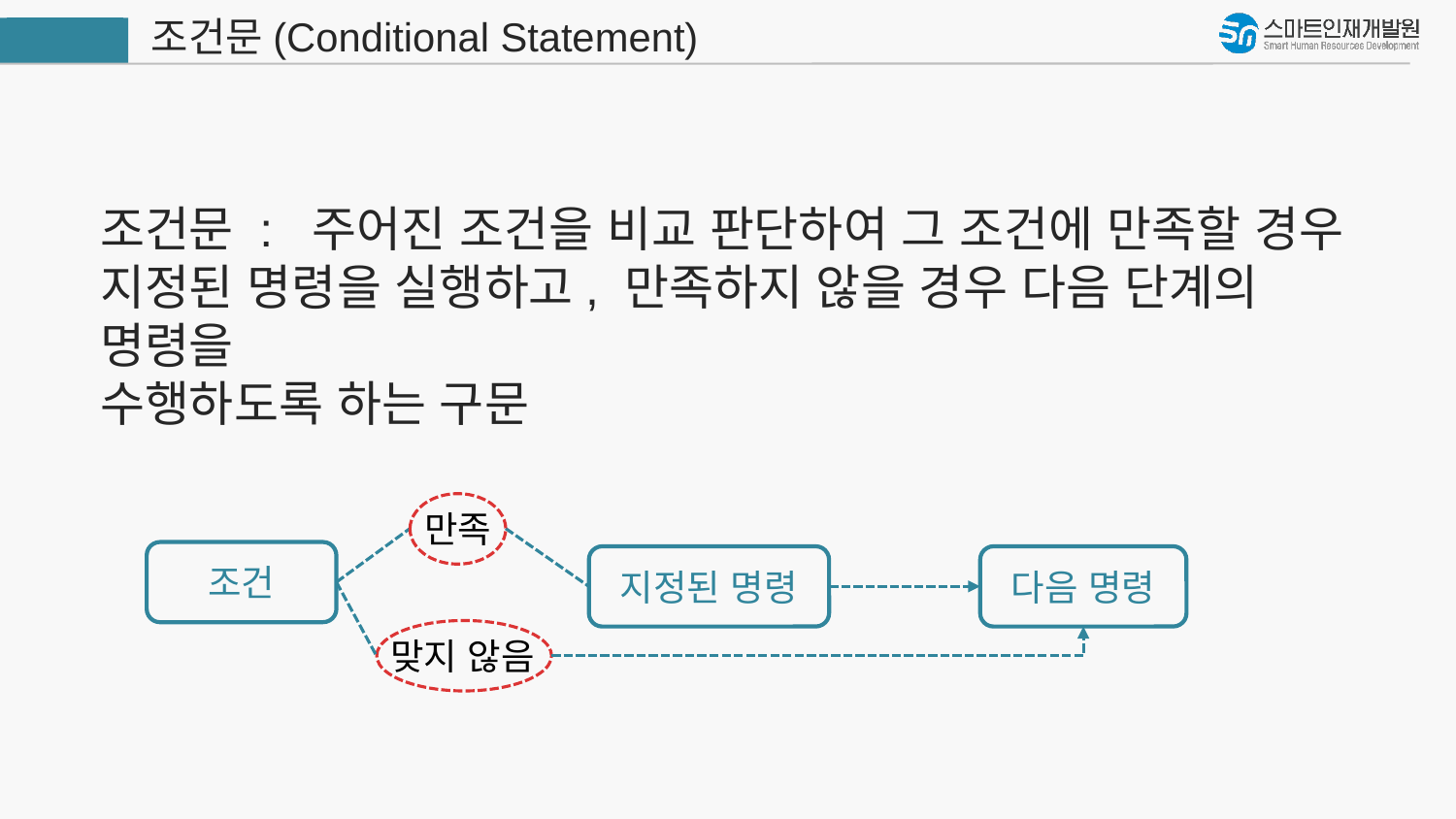

조건문(Conditional Statement)

Java
조건문 :  주어진 조건을 비교 판단하여 그 조건에 만족할 경우
지정된 명령을 실행하고, 만족하지 않을 경우 다음 단계의 명령을
수행하도록 하는 구문

만족
조건
지정된 명령
다음 명령

맞지 않음